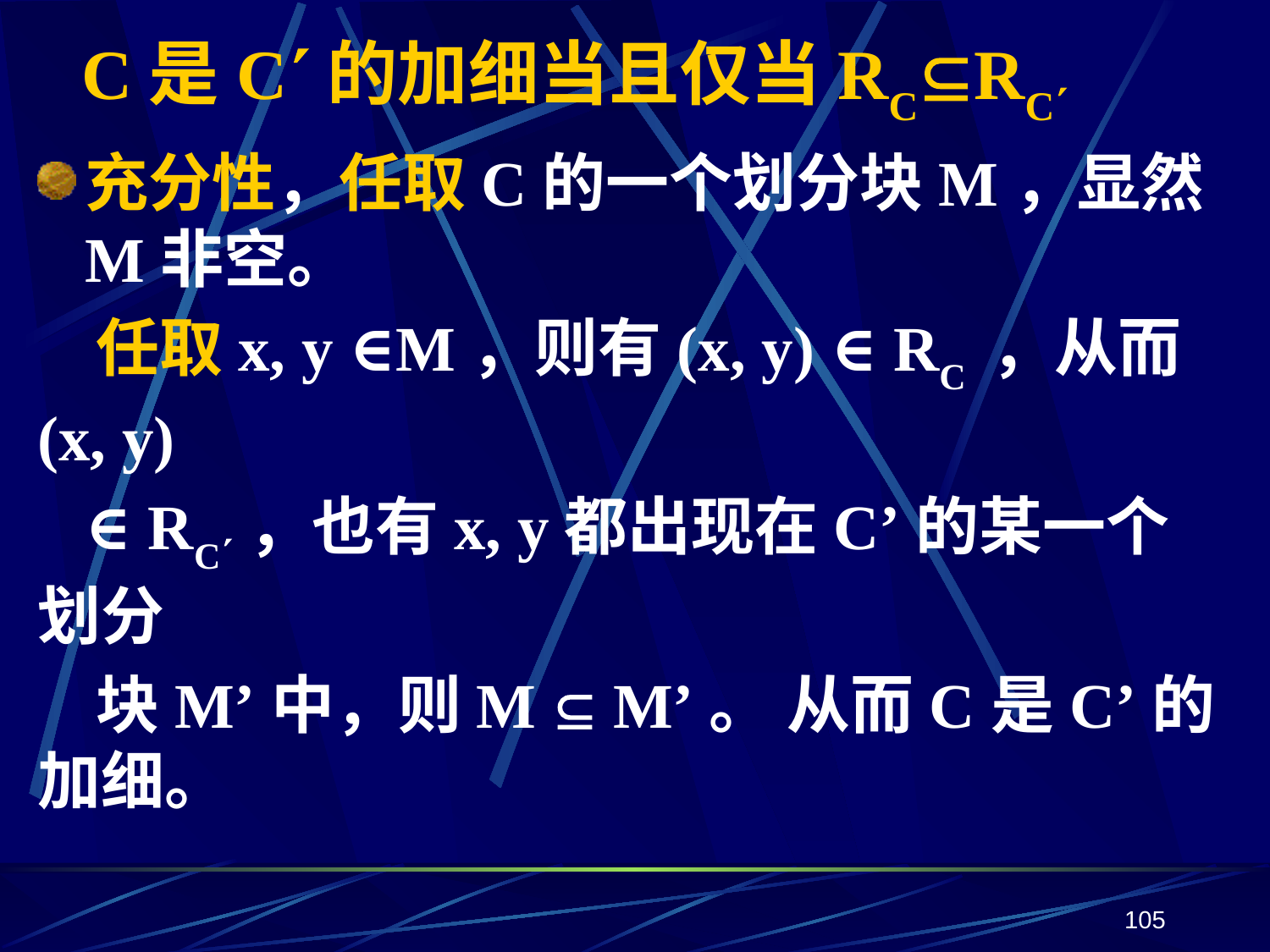

# C是C′的加细当且仅当RC⊆RC′
充分性，任取C的一个划分块M，显然M非空。
   任取x, y ∈M，则有(x, y) ∈ RC ，从而(x, y)
   ∈ RC′，也有x, y都出现在C’的某一个划分
   块M’中，则M ⊆ M’。 从而C是C’的加细。
105